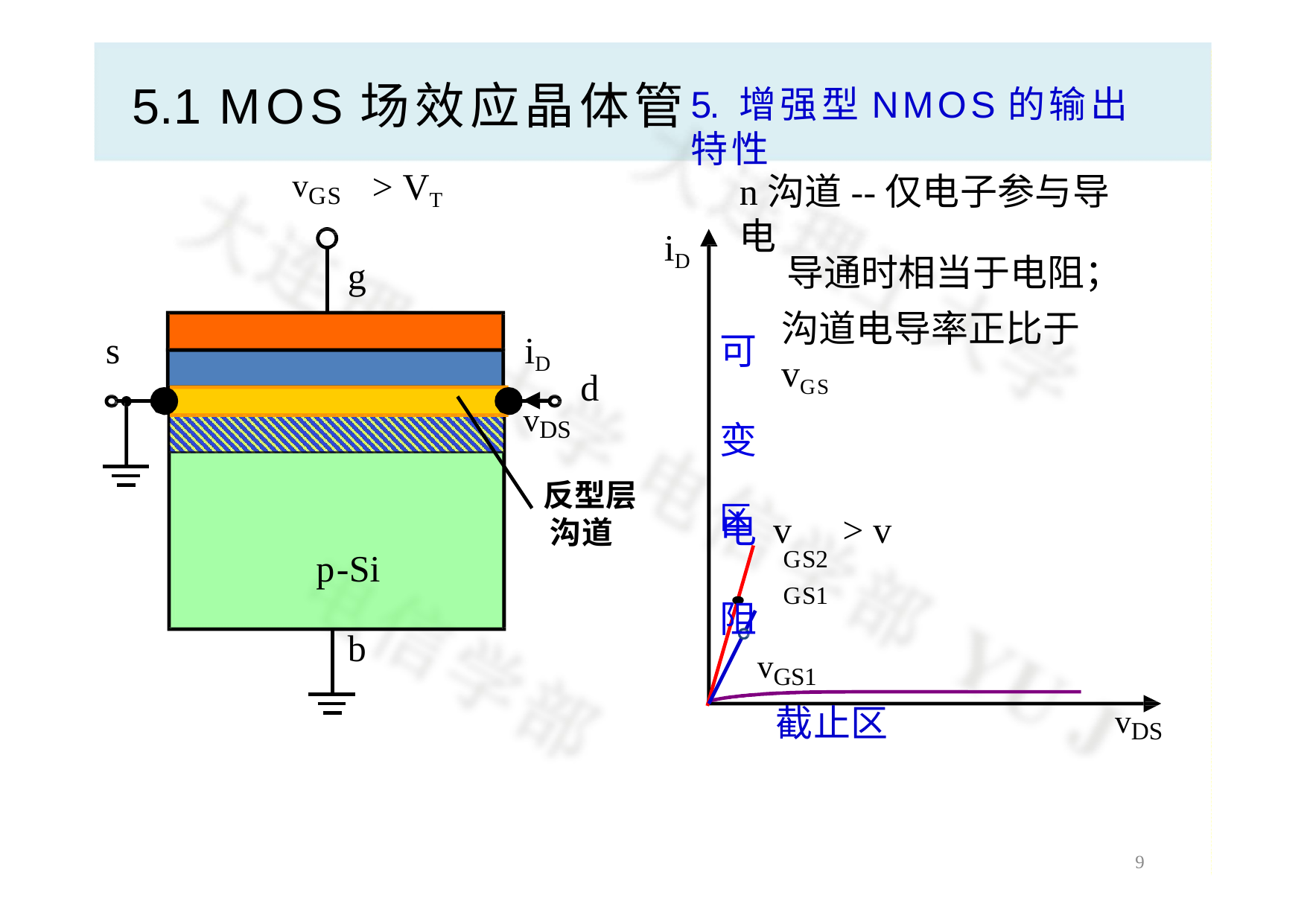

# 5.1 MOS场效应晶体管
5. 增强型NMOS的输出特性
> VT
n沟道--仅电子参与导电
vGS
iD

导通时相当于电阻；
g
沟道电导率正比于vGS

s
iD
可  变  电  阻

d

vDS

反型层  沟道

区 v	> v
GS2	GS1

vGS1

p-Si

b

截止区

vDS

9